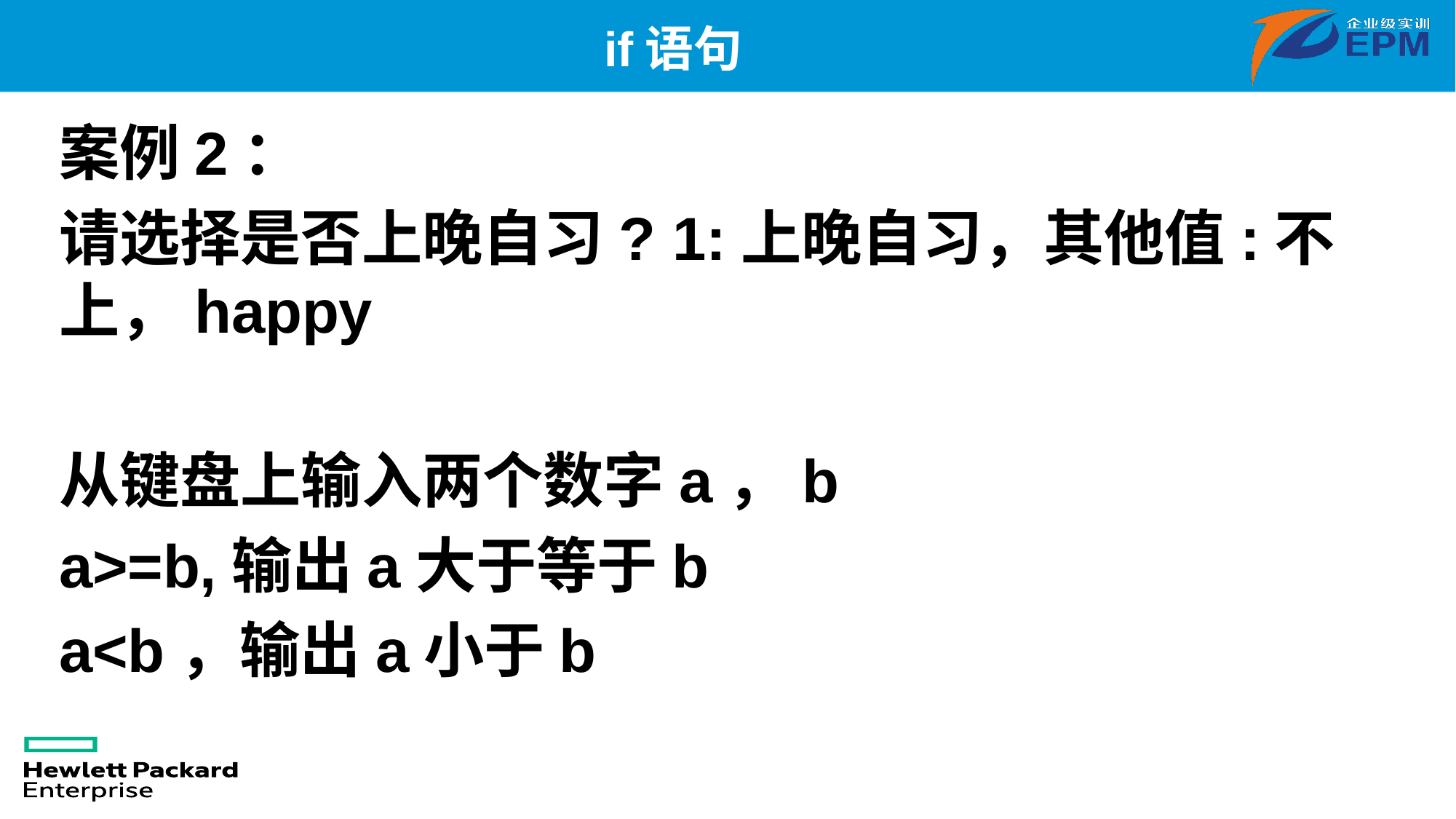

# if语句
案例2：
请选择是否上晚自习? 1:上晚自习，其他值:不上，happy

从键盘上输入两个数字a，b
a>=b,输出a大于等于b
a<b，输出a小于b